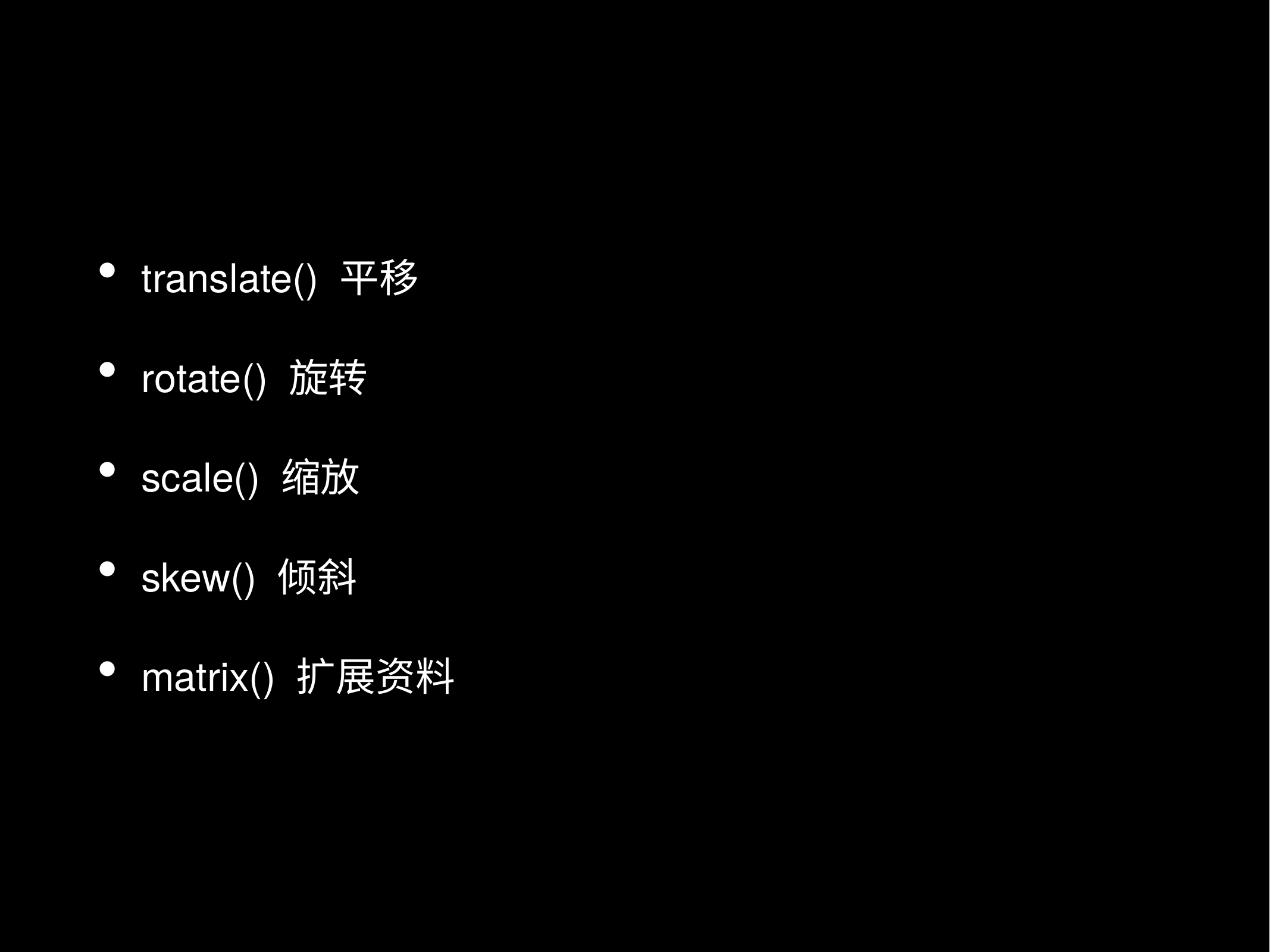

translate() 平移
rotate() 旋转
scale() 缩放
skew() 倾斜
matrix() 扩展资料